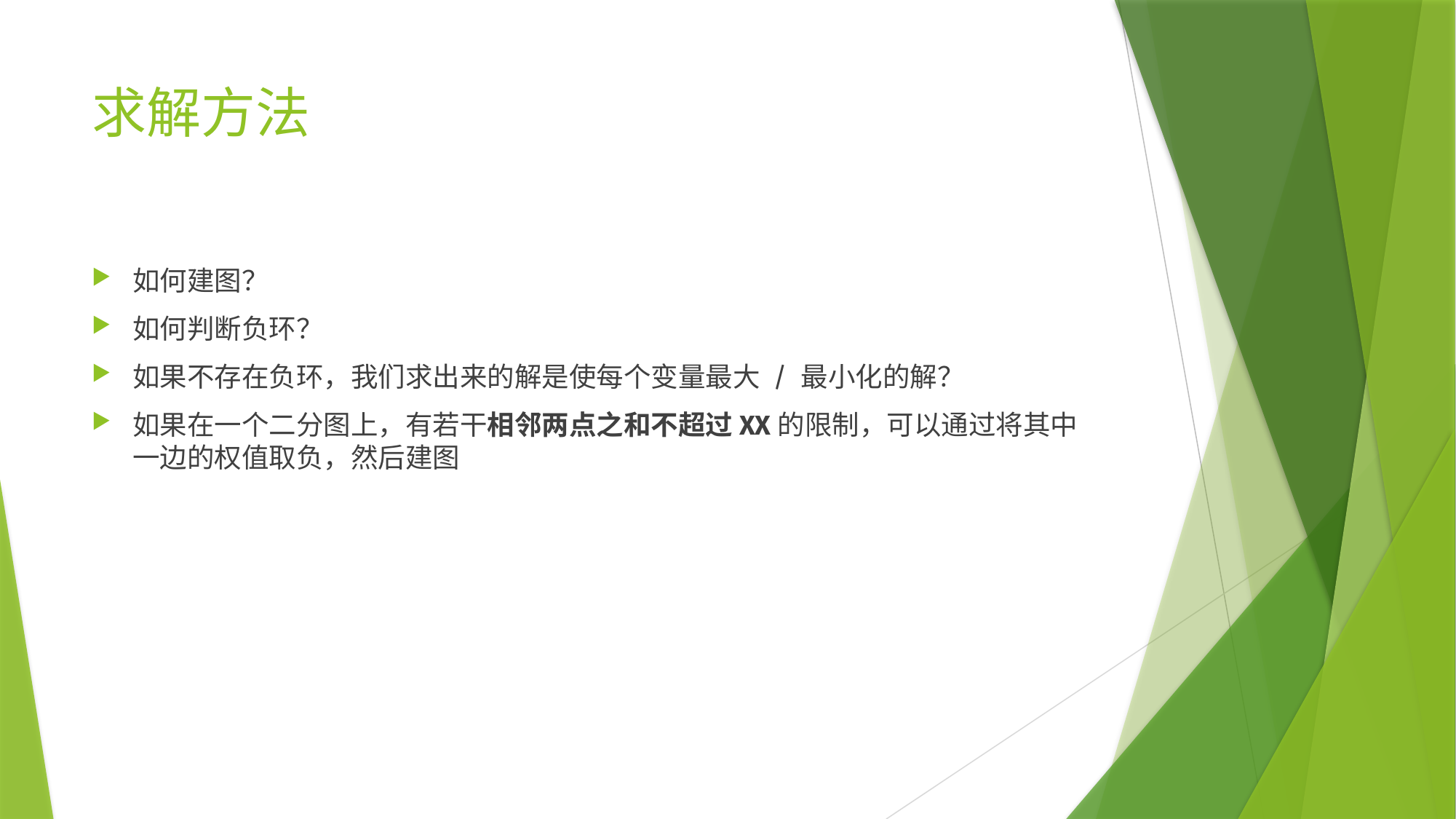

# 求解方法
如何建图？
如何判断负环？
如果不存在负环，我们求出来的解是使每个变量最大 / 最小化的解？
如果在一个二分图上，有若干相邻两点之和不超过XX的限制，可以通过将其中一边的权值取负，然后建图